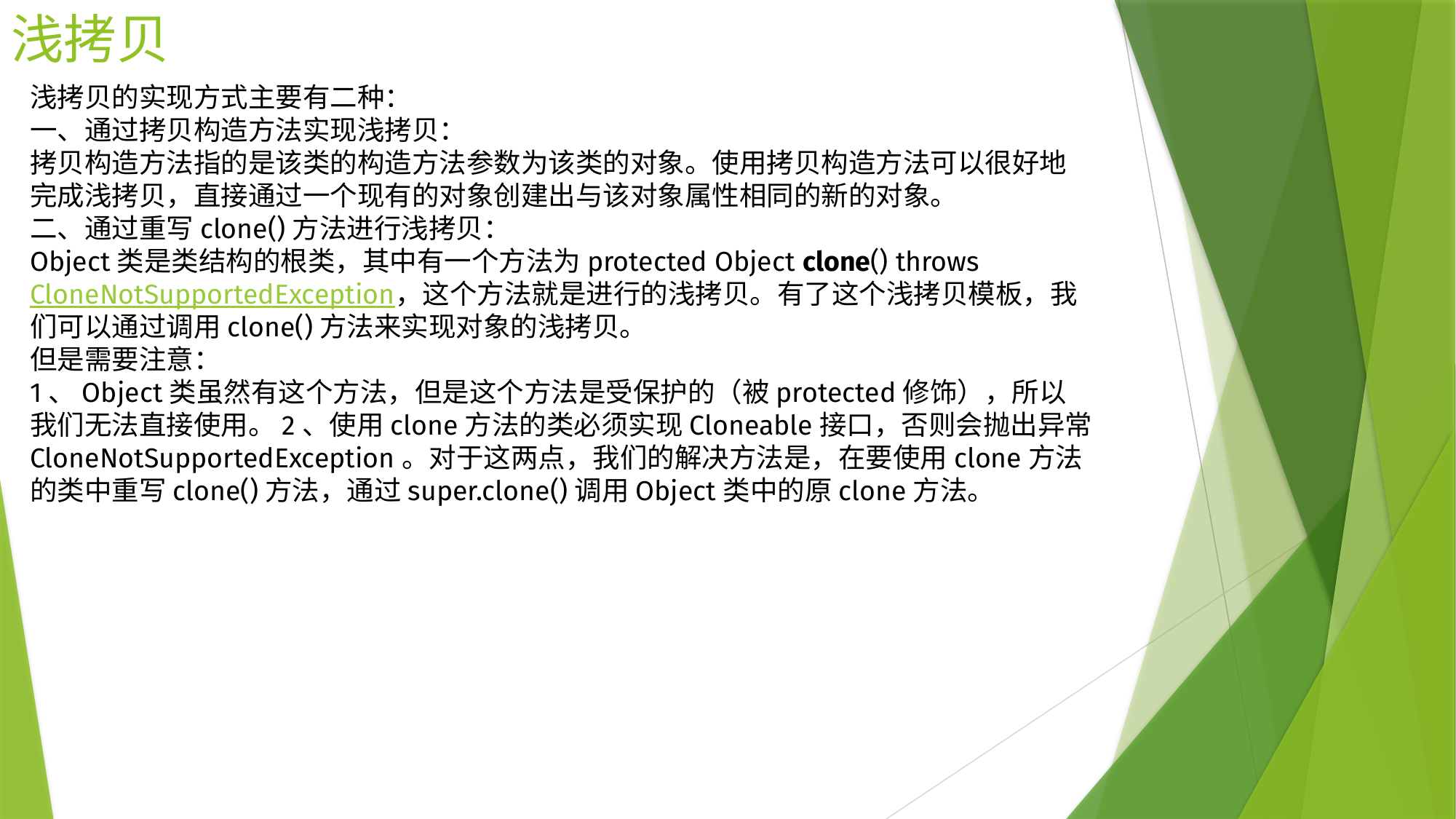

# 浅拷贝
浅拷贝的实现方式主要有二种：
一、通过拷贝构造方法实现浅拷贝：
拷贝构造方法指的是该类的构造方法参数为该类的对象。使用拷贝构造方法可以很好地完成浅拷贝，直接通过一个现有的对象创建出与该对象属性相同的新的对象。
二、通过重写clone()方法进行浅拷贝：
Object类是类结构的根类，其中有一个方法为protected Object clone() throws CloneNotSupportedException，这个方法就是进行的浅拷贝。有了这个浅拷贝模板，我们可以通过调用clone()方法来实现对象的浅拷贝。
但是需要注意：
1、Object类虽然有这个方法，但是这个方法是受保护的（被protected修饰），所以我们无法直接使用。2、使用clone方法的类必须实现Cloneable接口，否则会抛出异常CloneNotSupportedException。对于这两点，我们的解决方法是，在要使用clone方法的类中重写clone()方法，通过super.clone()调用Object类中的原clone方法。